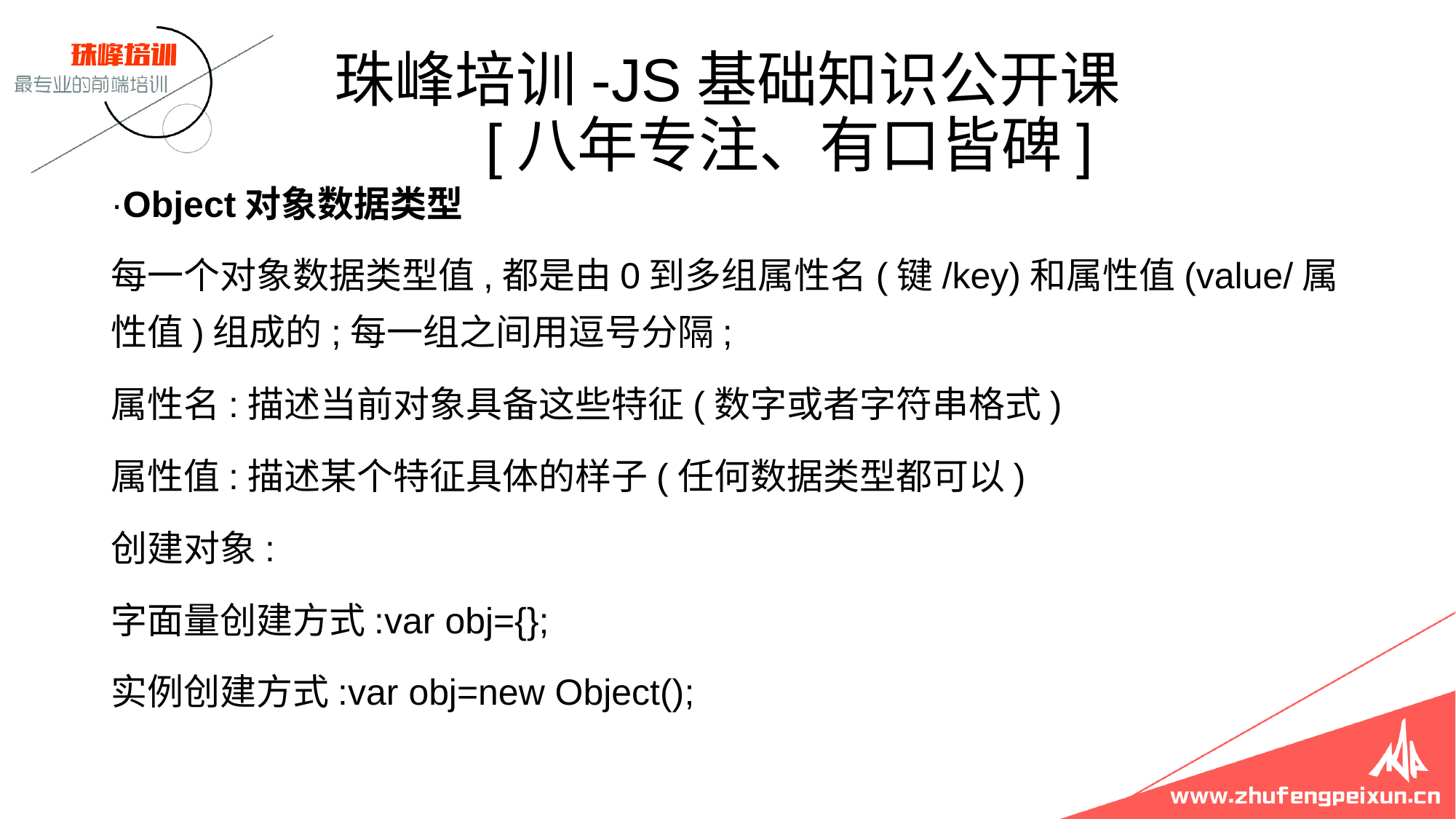

# 珠峰培训-JS基础知识公开课 [八年专注、有口皆碑]
·Object对象数据类型
每一个对象数据类型值,都是由0到多组属性名(键/key)和属性值(value/属性值)组成的;每一组之间用逗号分隔;
属性名:描述当前对象具备这些特征(数字或者字符串格式)
属性值:描述某个特征具体的样子(任何数据类型都可以)
创建对象:
字面量创建方式:var obj={};
实例创建方式:var obj=new Object();